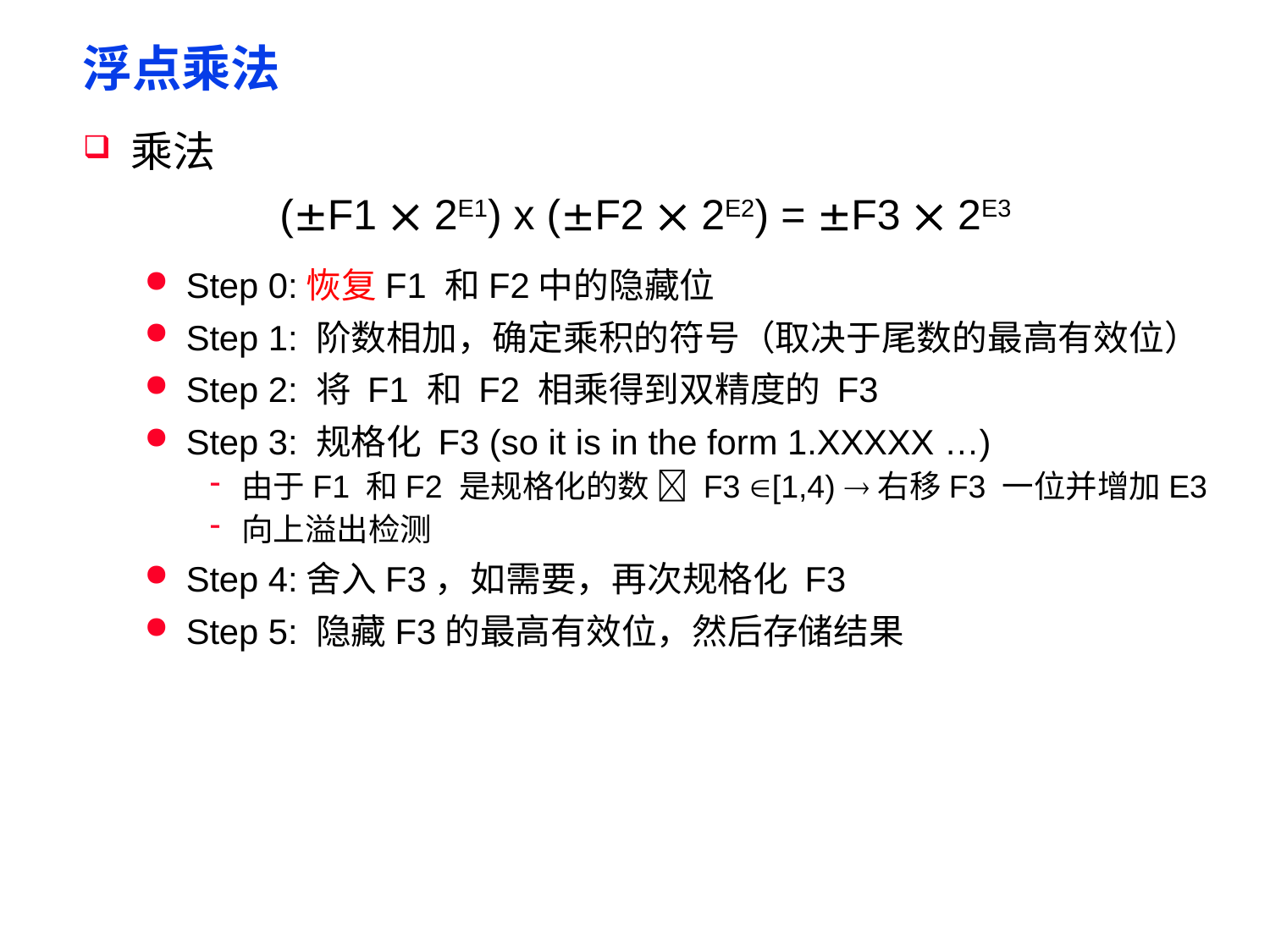

# 浮点乘法
乘法
(±F1 × 2E1) x (±F2 × 2E2) = ±F3 × 2E3
Step 0:恢复F1 和F2中的隐藏位
Step 1: 阶数相加，确定乘积的符号（取决于尾数的最高有效位）
Step 2: 将 F1 和 F2 相乘得到双精度的 F3
Step 3: 规格化 F3 (so it is in the form 1.XXXXX …)
由于F1 和F2 是规格化的数 → F3 ∈[1,4) →右移F3 一位并增加E3
向上溢出检测
Step 4:舍入F3，如需要，再次规格化 F3
Step 5: 隐藏F3的最高有效位，然后存储结果